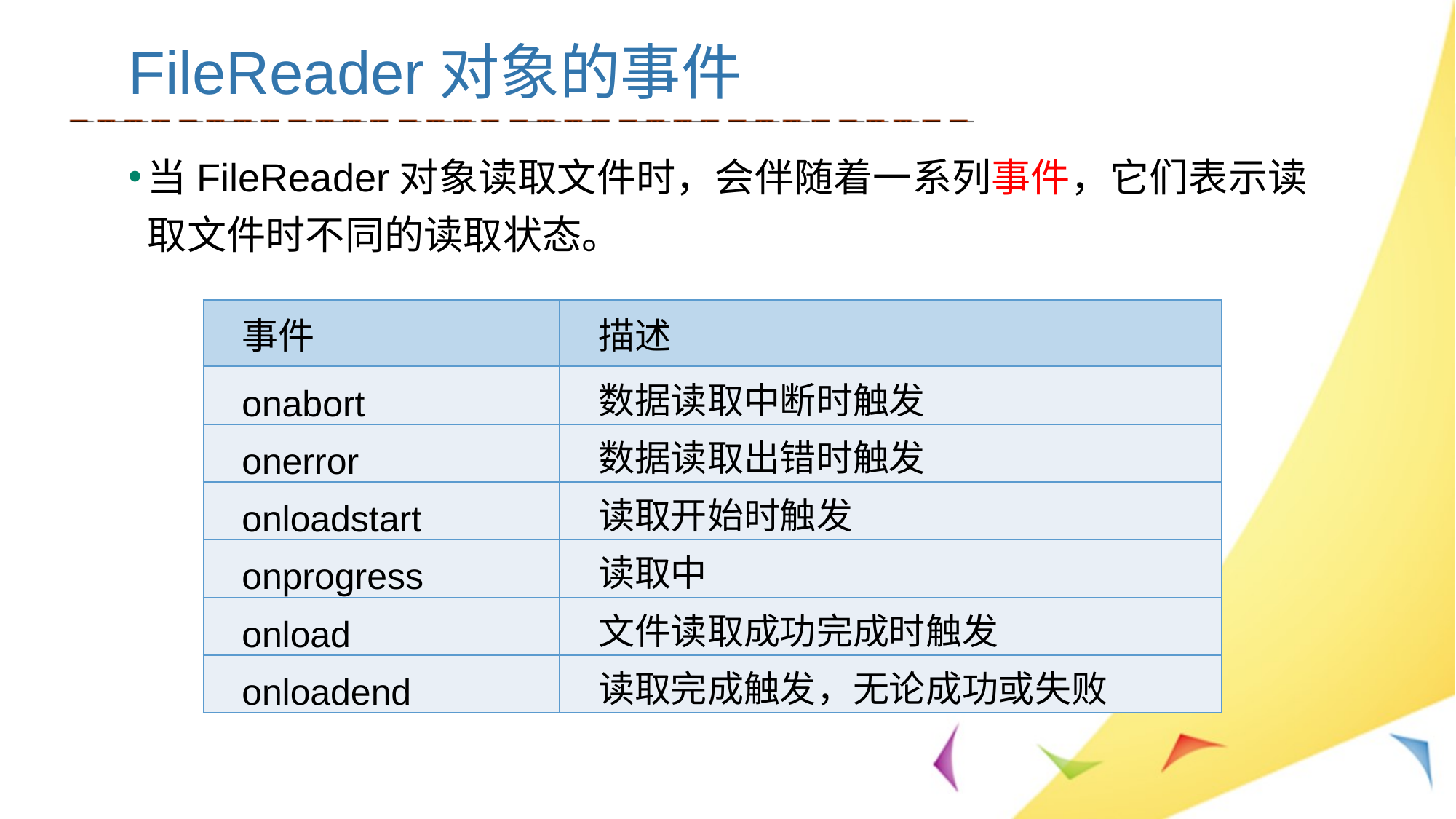

FileReader对象的事件
当FileReader对象读取文件时，会伴随着一系列事件，它们表示读取文件时不同的读取状态。
| 事件 | 描述 |
| --- | --- |
| onabort | 数据读取中断时触发 |
| onerror | 数据读取出错时触发 |
| onloadstart | 读取开始时触发 |
| onprogress | 读取中 |
| onload | 文件读取成功完成时触发 |
| onloadend | 读取完成触发，无论成功或失败 |